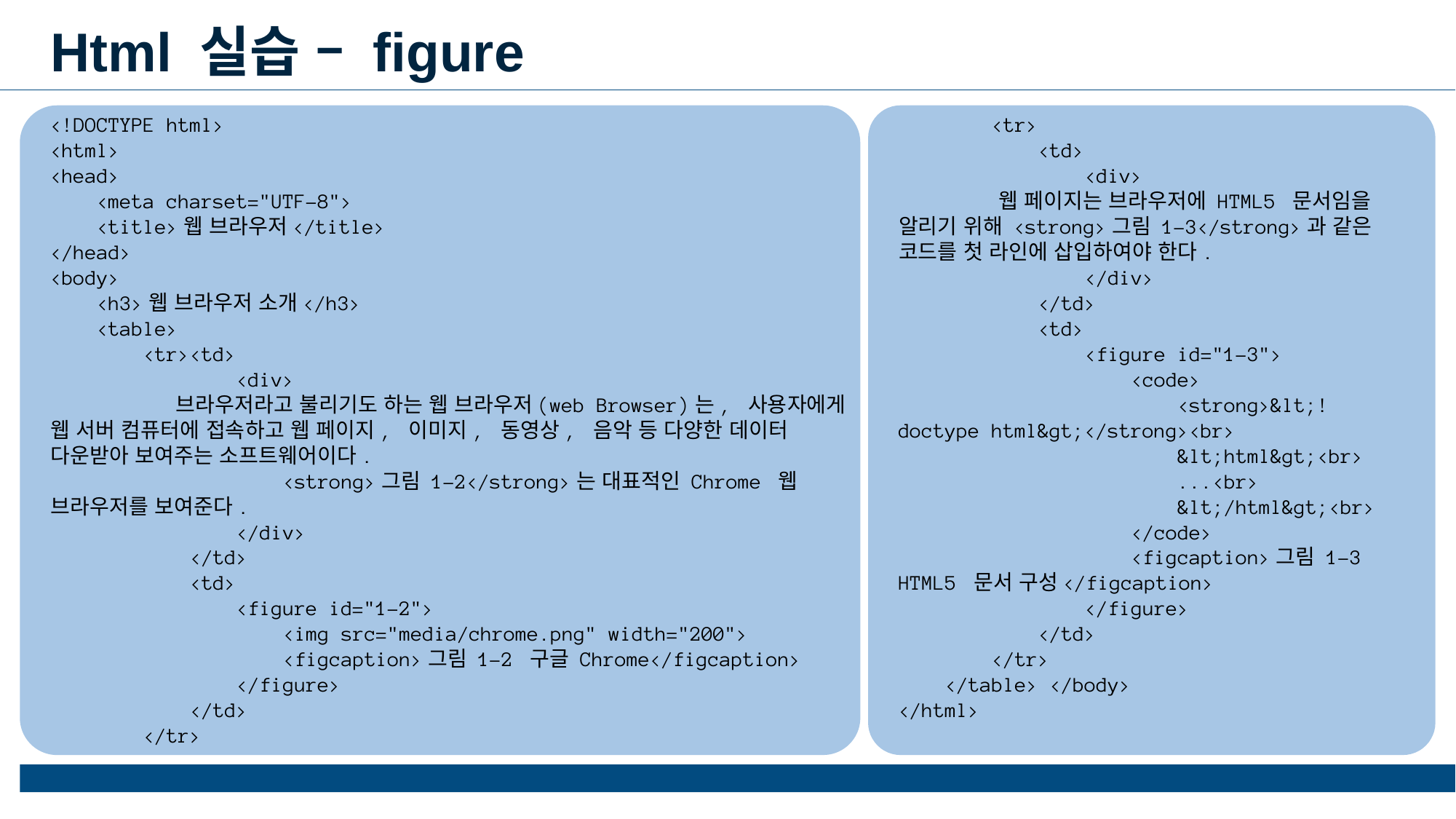

Html 실습 – figure

<!DOCTYPE html>
<html>
<head>
    <meta charset="UTF-8">
    <title>웹 브라우저</title>
</head>
<body>
    <h3>웹 브라우저 소개</h3>
    <table>
        <tr><td>
                <div>
                    브라우저라고 불리기도 하는 웹 브라우저(web Browser)는, 사용자에게 웹 서버 컴퓨터에 접속하고 웹 페이지, 이미지, 동영상, 음악 등 다양한 데이터 다운받아 보여주는 소프트웨어이다.
                    <strong>그림 1-2</strong>는 대표적인 Chrome 웹 브라우저를 보여준다.
                </div>
            </td>
            <td>
                <figure id="1-2">
                    <img src="media/chrome.png" width="200">
                    <figcaption>그림 1-2 구글 Chrome</figcaption>
                </figure>
            </td>
        </tr>
        <tr>
            <td>
                <div>
                    웹 페이지는 브라우저에 HTML5 문서임을 알리기 위해 <strong>그림 1-3</strong>과 같은 코드를 첫 라인에 삽입하여야 한다.
                </div>
            </td>
            <td>
                <figure id="1-3">
                    <code>
                        <strong>&lt;!doctype html&gt;</strong><br>
                        &lt;html&gt;<br>
                        ...<br>
                        &lt;/html&gt;<br>
                    </code>
                    <figcaption>그림 1-3 HTML5 문서 구성</figcaption>
                </figure>
            </td>
        </tr>
    </table> </body>
</html>